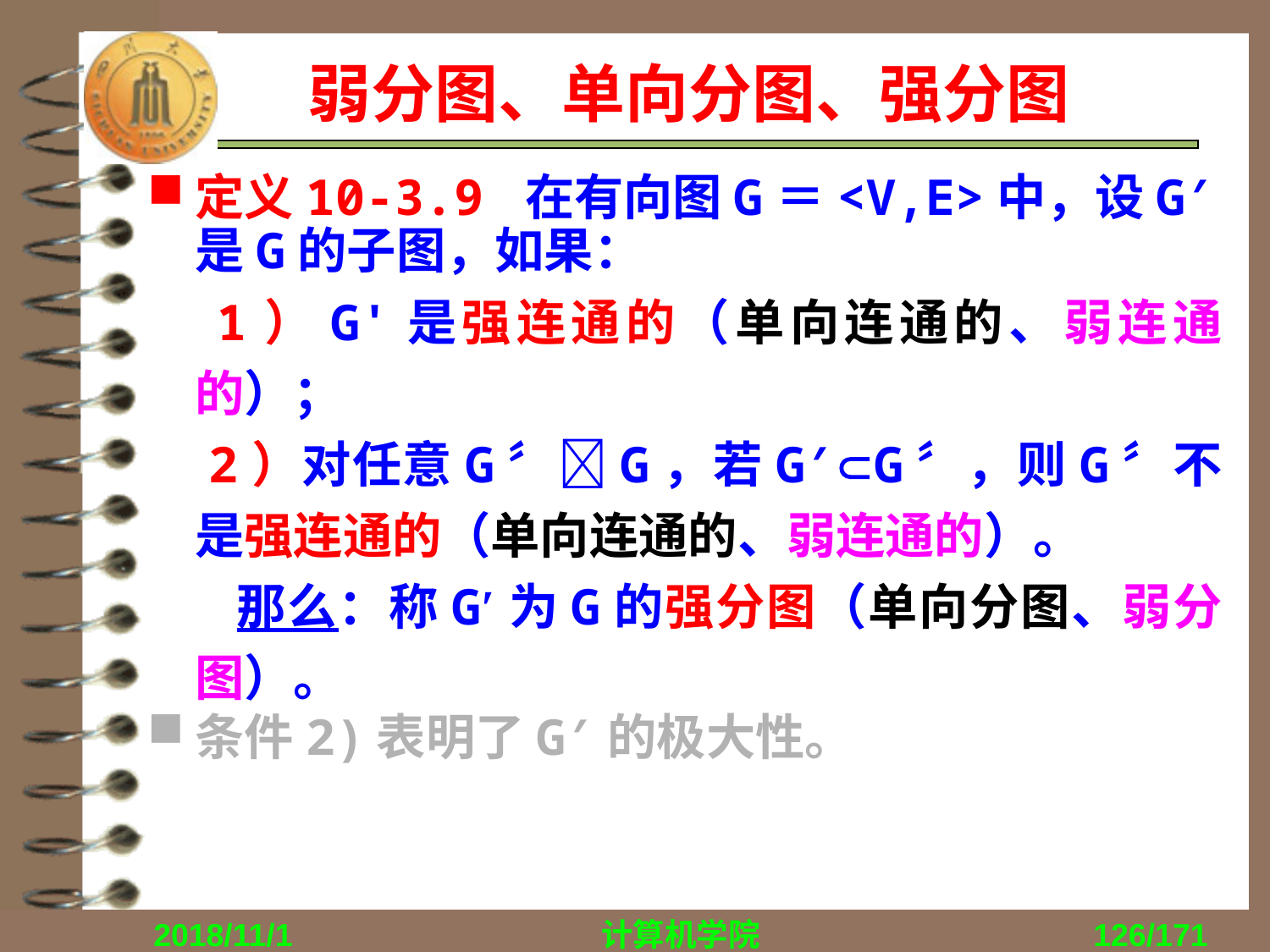

# 弱分图、单向分图、强分图
定义10-3.9 在有向图G＝<V,E>中，设G′是G的子图，如果：
  1）G'是强连通的（单向连通的、弱连通的）；
  2）对任意G〞⊆G，若G′⊂G〞，则G〞不是强连通的（单向连通的、弱连通的）。
      那么：称G′为G的强分图（单向分图、弱分图）。
条件2)表明了G′的极大性。
2018/11/1
计算机学院
126/171